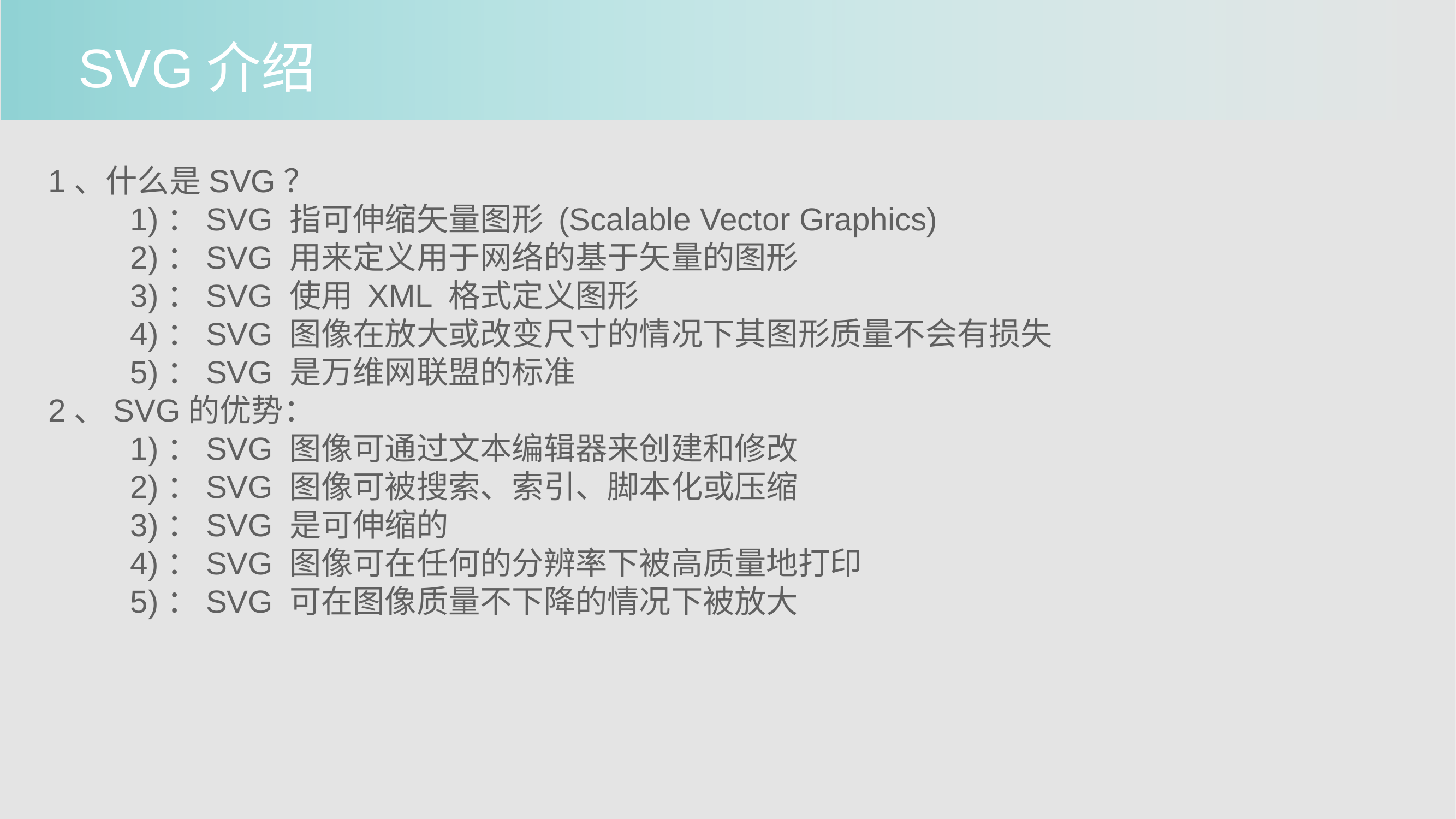

SVG介绍
1、什么是SVG？
	1)：SVG 指可伸缩矢量图形 (Scalable Vector Graphics)
	2)：SVG 用来定义用于网络的基于矢量的图形
	3)：SVG 使用 XML 格式定义图形
	4)：SVG 图像在放大或改变尺寸的情况下其图形质量不会有损失
	5)：SVG 是万维网联盟的标准
2、SVG的优势：
	1)：SVG 图像可通过文本编辑器来创建和修改
	2)：SVG 图像可被搜索、索引、脚本化或压缩
	3)：SVG 是可伸缩的
	4)：SVG 图像可在任何的分辨率下被高质量地打印
	5)：SVG 可在图像质量不下降的情况下被放大